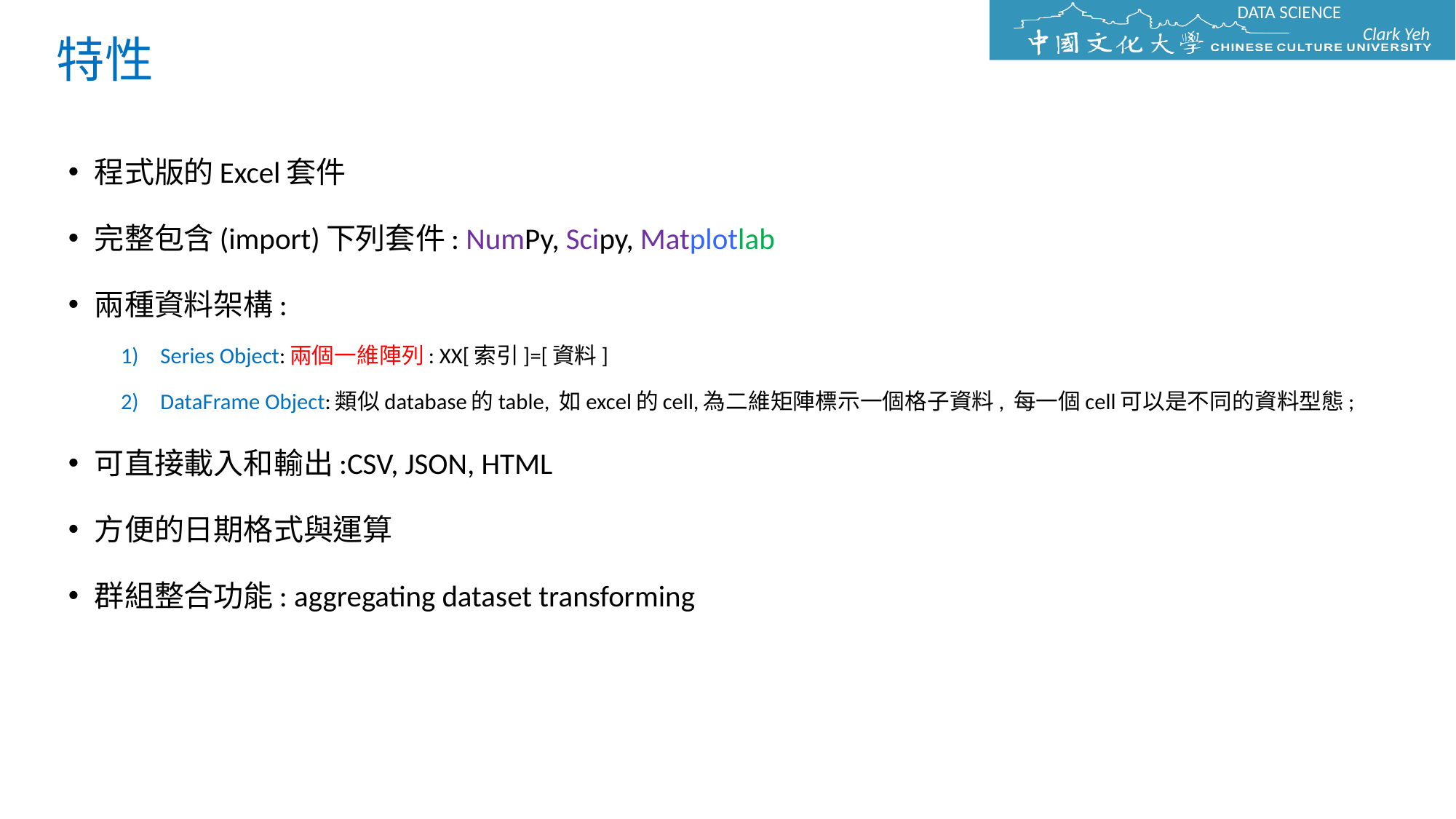

# 特性
程式版的Excel套件
完整包含(import)下列套件: NumPy, Scipy, Matplotlab
兩種資料架構:
Series Object:兩個一維陣列: XX[索引]=[資料]
DataFrame Object:類似database的table, 如excel的cell,為二維矩陣標示一個格子資料, 每一個cell可以是不同的資料型態;
可直接載入和輸出:CSV, JSON, HTML
方便的日期格式與運算
群組整合功能: aggregating dataset transforming